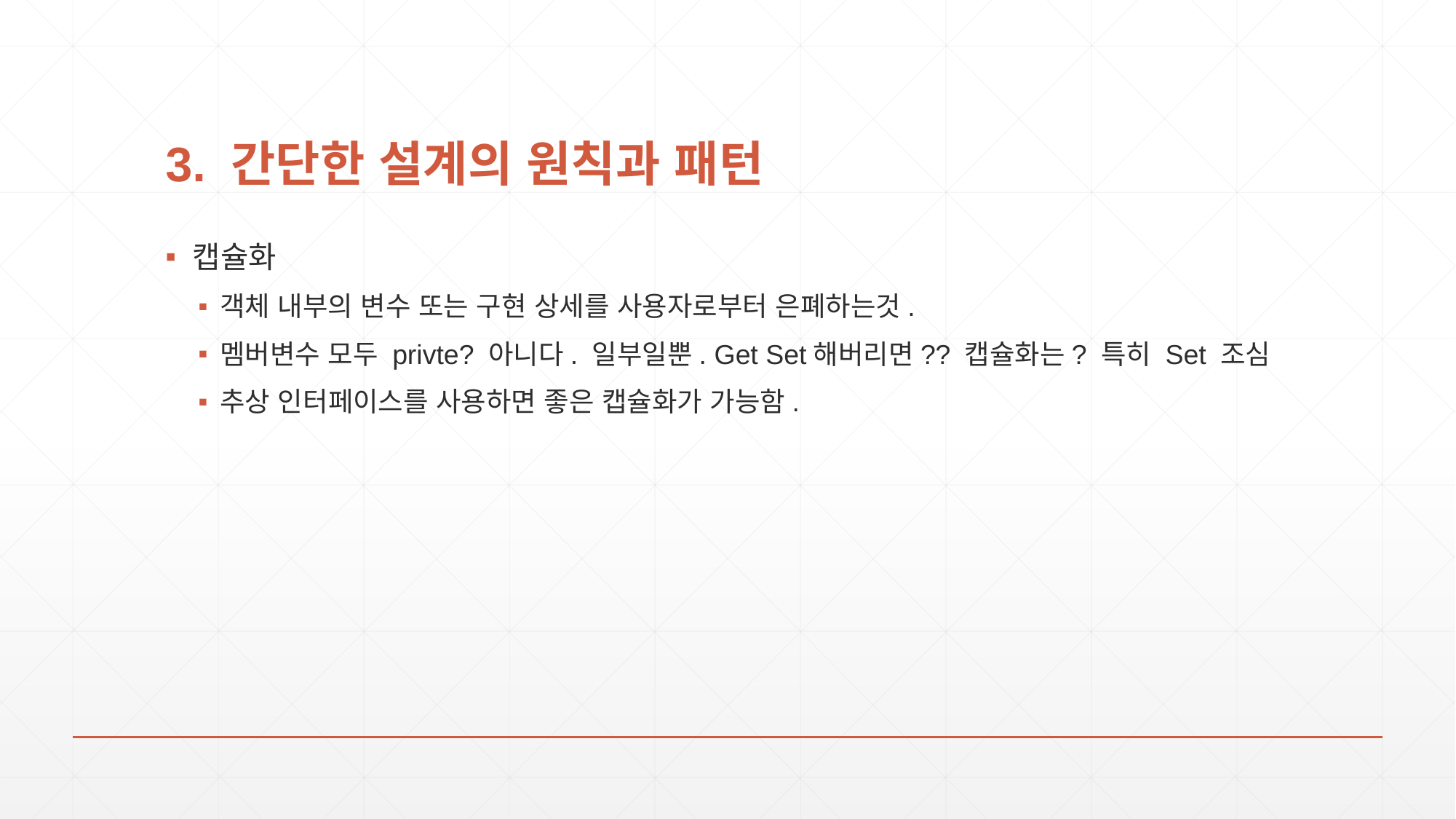

# 3. 간단한 설계의 원칙과 패턴
캡슐화
객체 내부의 변수 또는 구현 상세를 사용자로부터 은폐하는것.
멤버변수 모두 privte? 아니다. 일부일뿐. Get Set해버리면?? 캡슐화는? 특히 Set 조심
추상 인터페이스를 사용하면 좋은 캡슐화가 가능함.